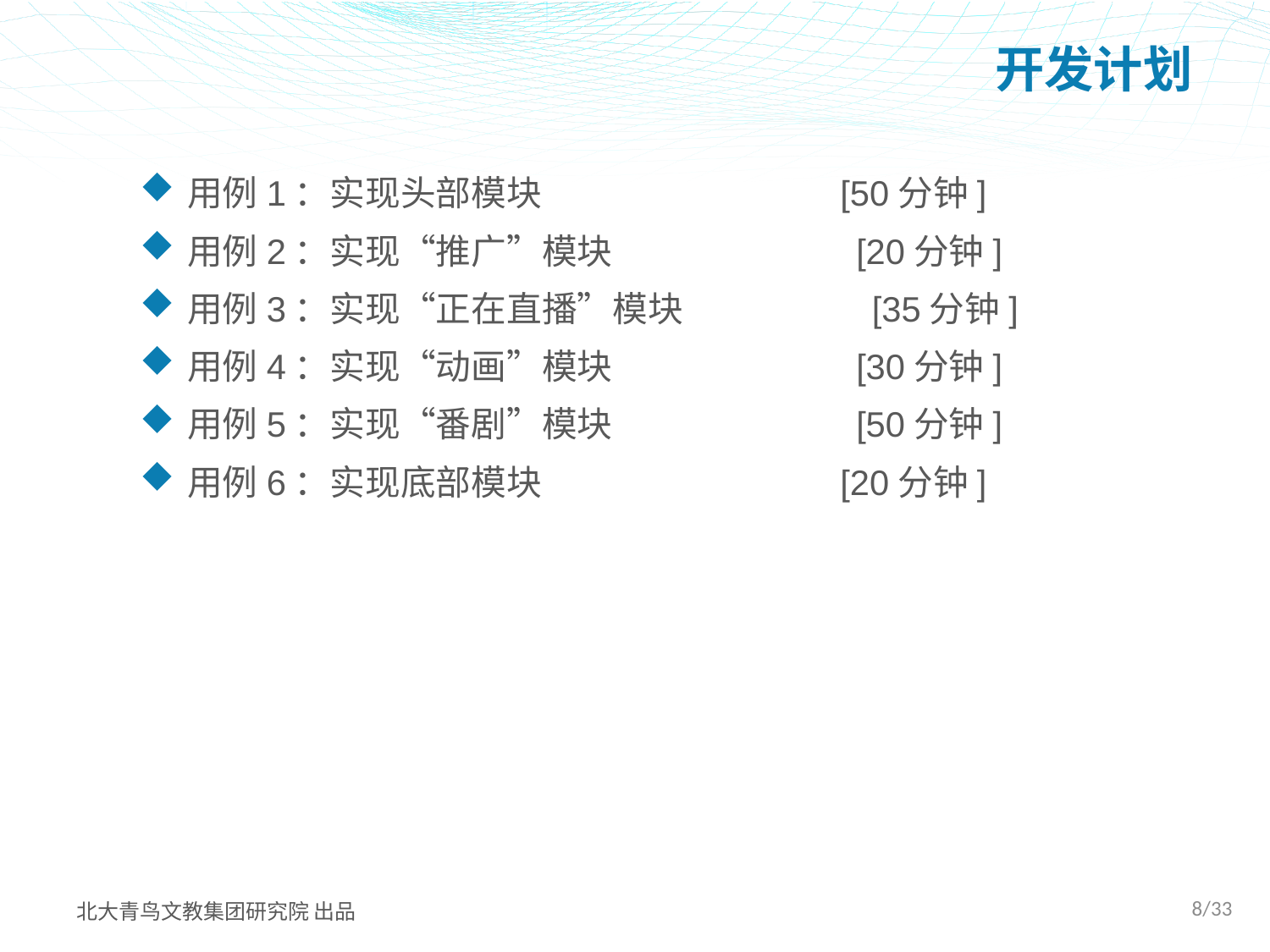

# 开发计划
用例1：实现头部模块                                     [50分钟]
用例2：实现“推广”模块                              [20分钟]
用例3：实现“正在直播”模块                       [35分钟]
用例4：实现“动画”模块                              [30分钟]
用例5：实现“番剧”模块                              [50分钟]
用例6：实现底部模块                                     [20分钟]

8/33